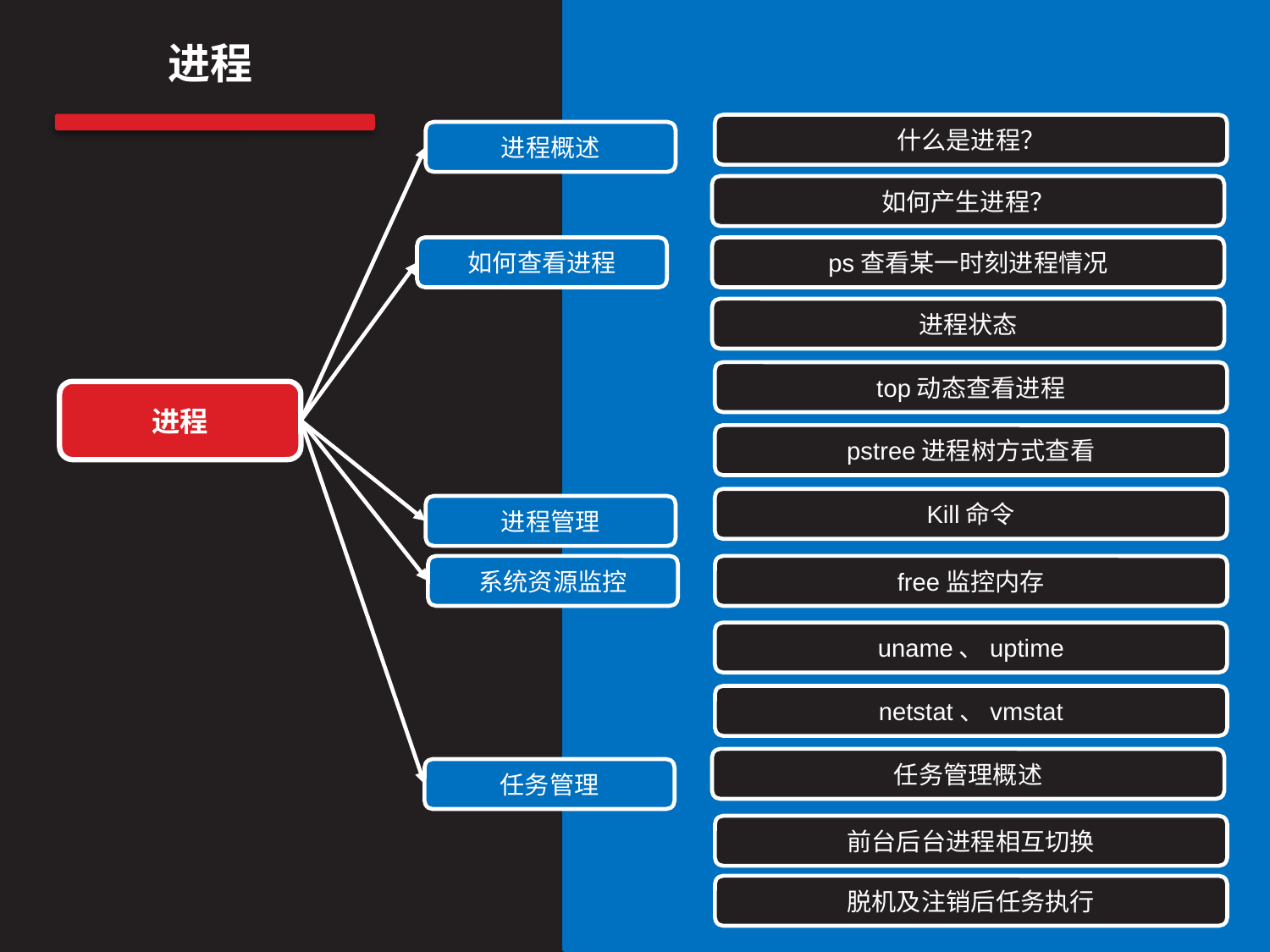

进程

什么是进程？
进程概述
如何产生进程？
如何查看进程
ps查看某一时刻进程情况
进程状态
top动态查看进程
进程
pstree进程树方式查看
Kill命令
进程管理
系统资源监控
free监控内存
uname、uptime
netstat、vmstat
任务管理概述
任务管理
前台后台进程相互切换
脱机及注销后任务执行